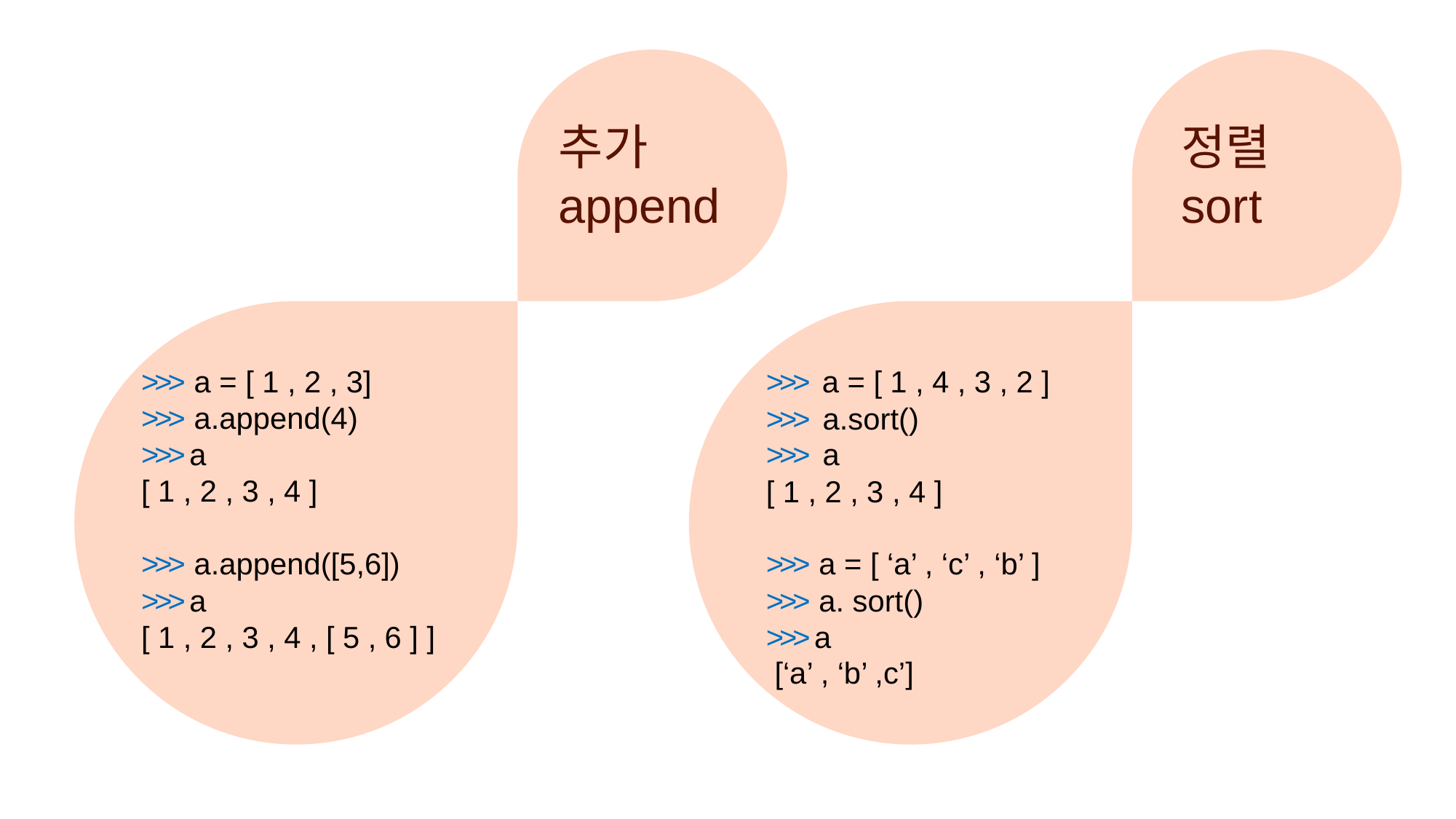

추가
append
정렬
sort

>>> a = [ 1 , 2 , 3]
>>> a.append(4)
>>> a
[ 1 , 2 , 3 , 4 ]

>>> a.append([5,6])
>>> a
[ 1 , 2 , 3 , 4 , [ 5 , 6 ] ]
>>>   a = [ 1 , 4 , 3 , 2 ]
>>>  a.sort()
>>>  a
[ 1 , 2 , 3 , 4 ]

>>> a = [ ‘a’ , ‘c’ , ‘b’ ]
>>> a. sort()
>>> a
 [‘a’ , ‘b’ ,c’]